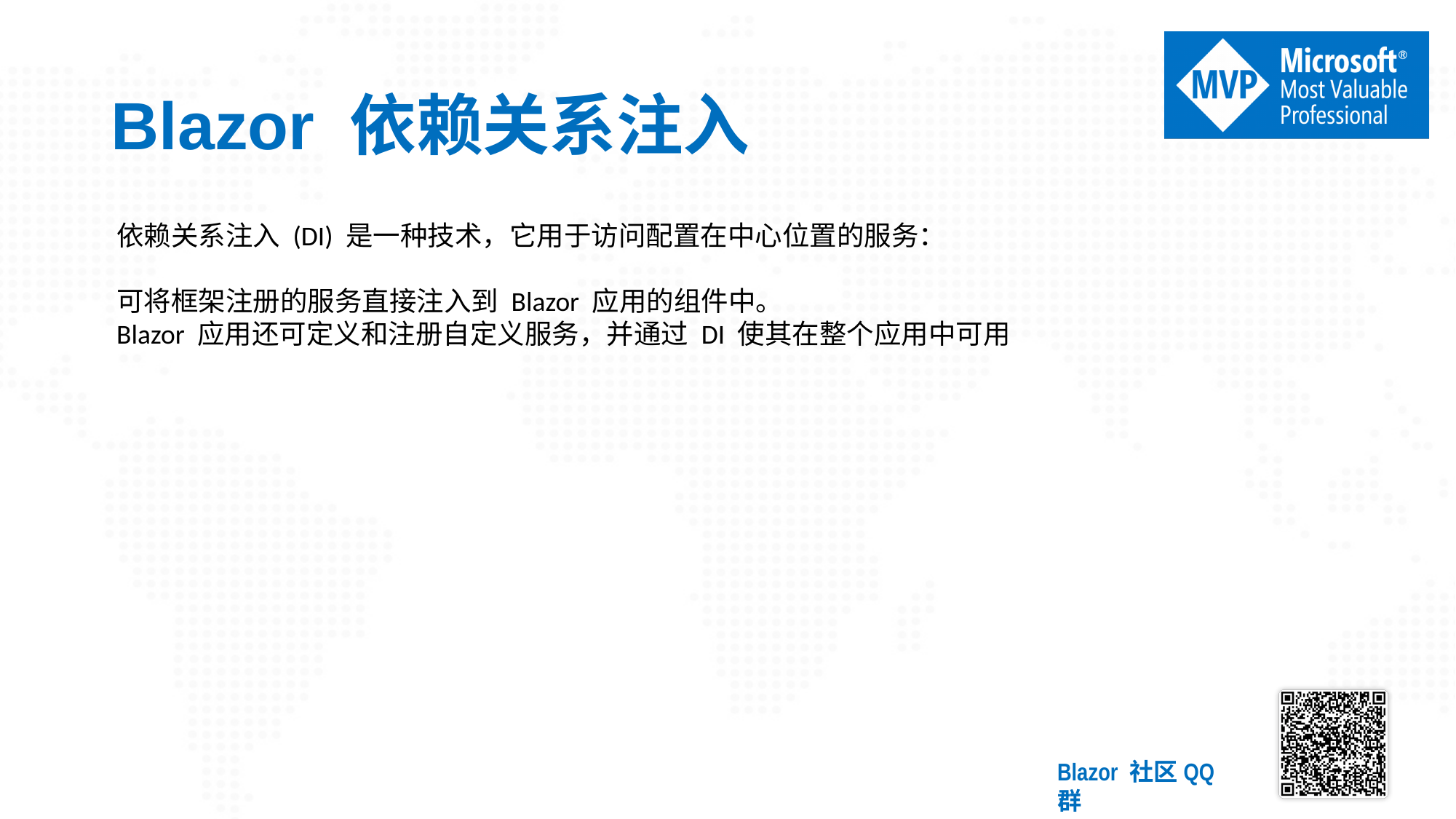

# Blazor 依赖关系注入
依赖关系注入 (DI) 是一种技术，它用于访问配置在中心位置的服务：

可将框架注册的服务直接注入到 Blazor 应用的组件中。
Blazor 应用还可定义和注册自定义服务，并通过 DI 使其在整个应用中可用